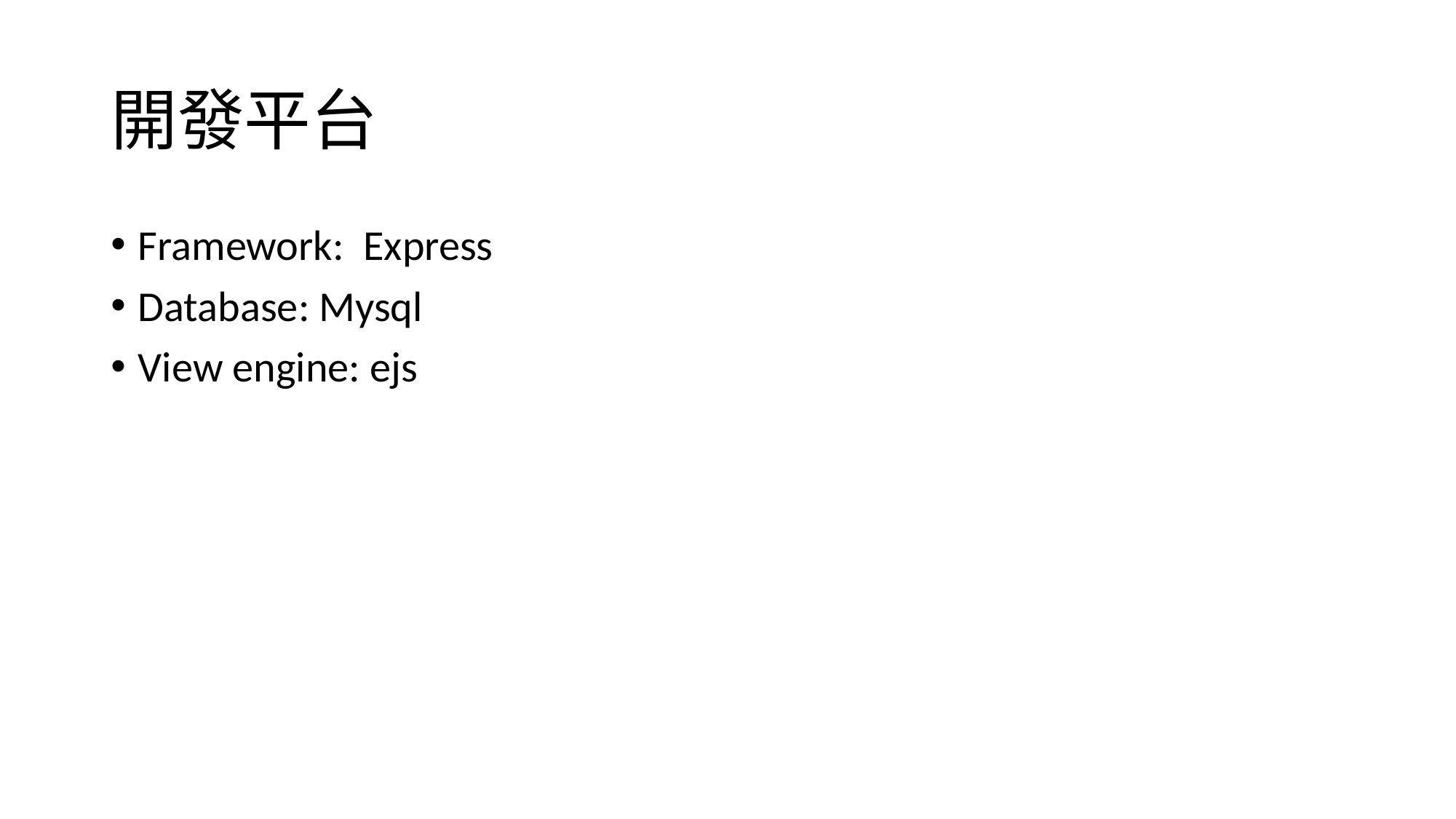

# 開發平台
Framework:  Express
Database: Mysql
View engine: ejs